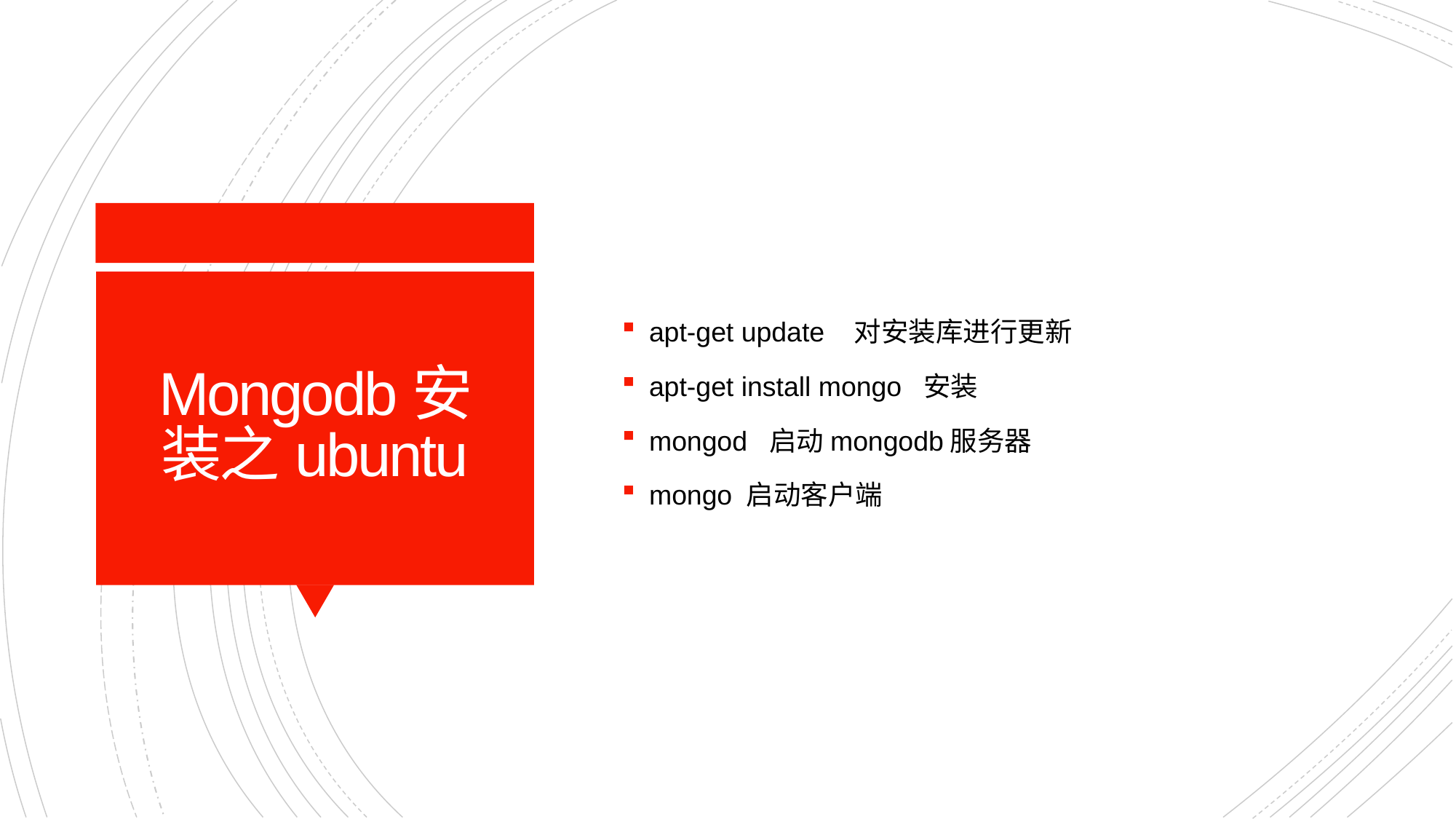

apt-get update   对安装库进行更新
apt-get install mongo  安装
mongod  启动mongodb服务器
mongo 启动客户端
# Mongodb安装之ubuntu